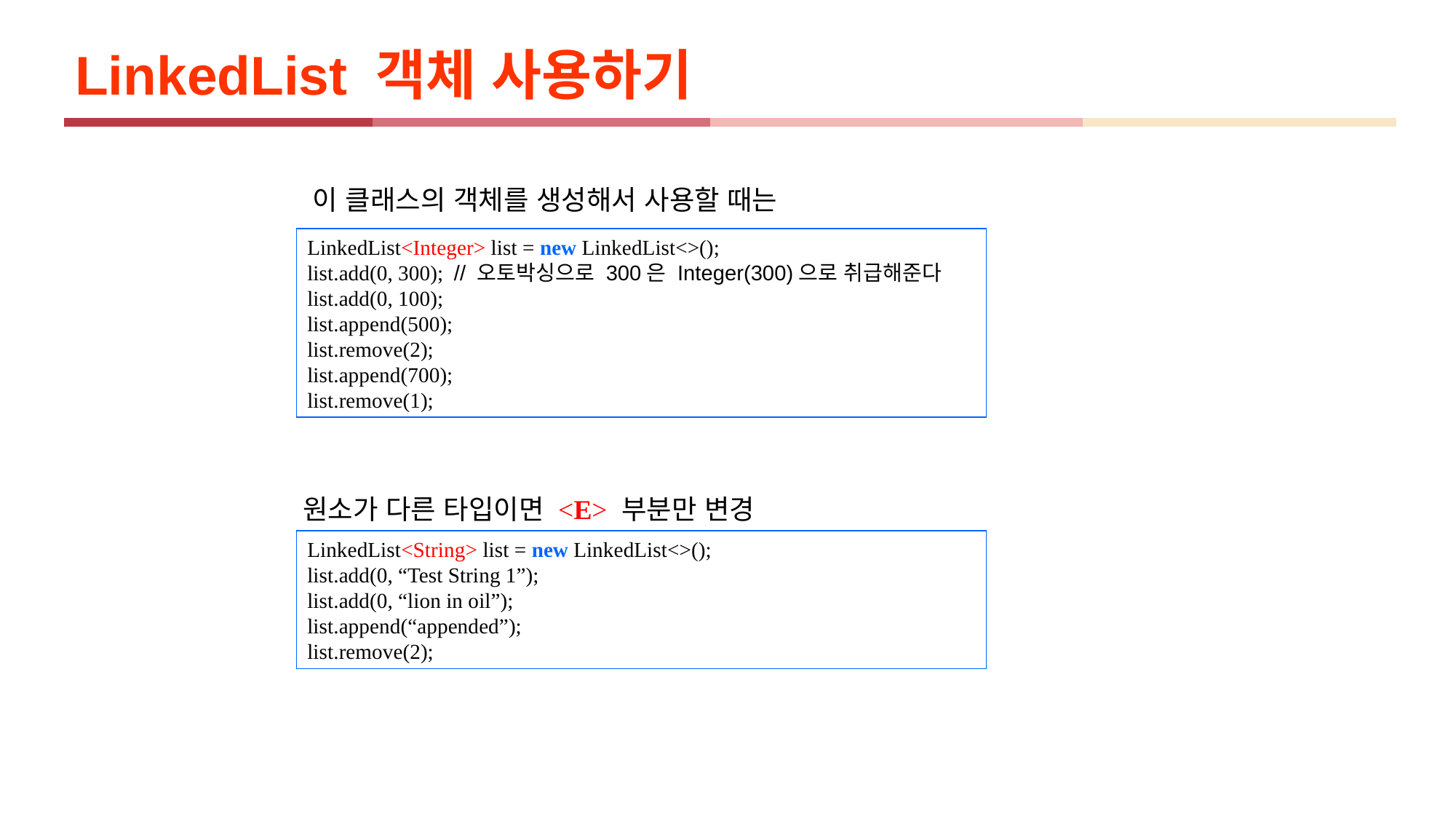

LinkedList 객체 사용하기
이 클래스의 객체를 생성해서 사용할 때는
LinkedList<Integer> list = new LinkedList<>();
list.add(0, 300);  // 오토박싱으로 300은 Integer(300)으로 취급해준다
list.add(0, 100);
list.append(500);
list.remove(2);
list.append(700);
list.remove(1);
원소가 다른 타입이면 <E> 부분만 변경
LinkedList<String> list = new LinkedList<>();
list.add(0, “Test String 1”);
list.add(0, “lion in oil”);
list.append(“appended”);
list.remove(2);